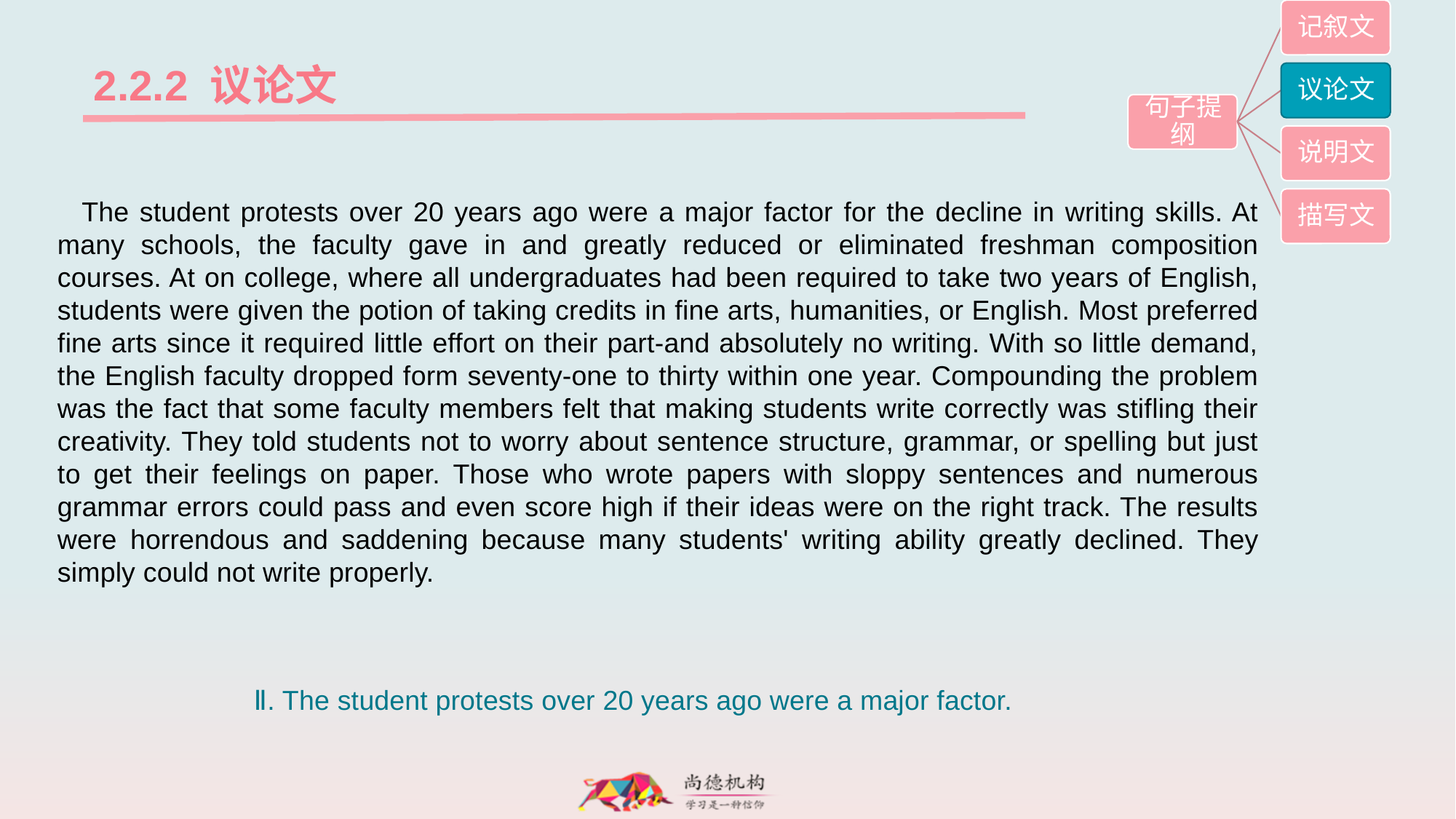

句子提纲

记叙文

议论文

说明文

描写文
2.2.2 议论文
 The student protests over 20 years ago were a major factor for the decline in writing skills. At many schools, the faculty gave in and greatly reduced or eliminated freshman composition courses. At on college, where all undergraduates had been required to take two years of English, students were given the potion of taking credits in fine arts, humanities, or English. Most preferred fine arts since it required little effort on their part-and absolutely no writing. With so little demand, the English faculty dropped form seventy-one to thirty within one year. Compounding the problem was the fact that some faculty members felt that making students write correctly was stifling their creativity. They told students not to worry about sentence structure, grammar, or spelling but just to get their feelings on paper. Those who wrote papers with sloppy sentences and numerous grammar errors could pass and even score high if their ideas were on the right track. The results were horrendous and saddening because many students' writing ability greatly declined. They simply could not write properly.
Ⅱ. The student protests over 20 years ago were a major factor.